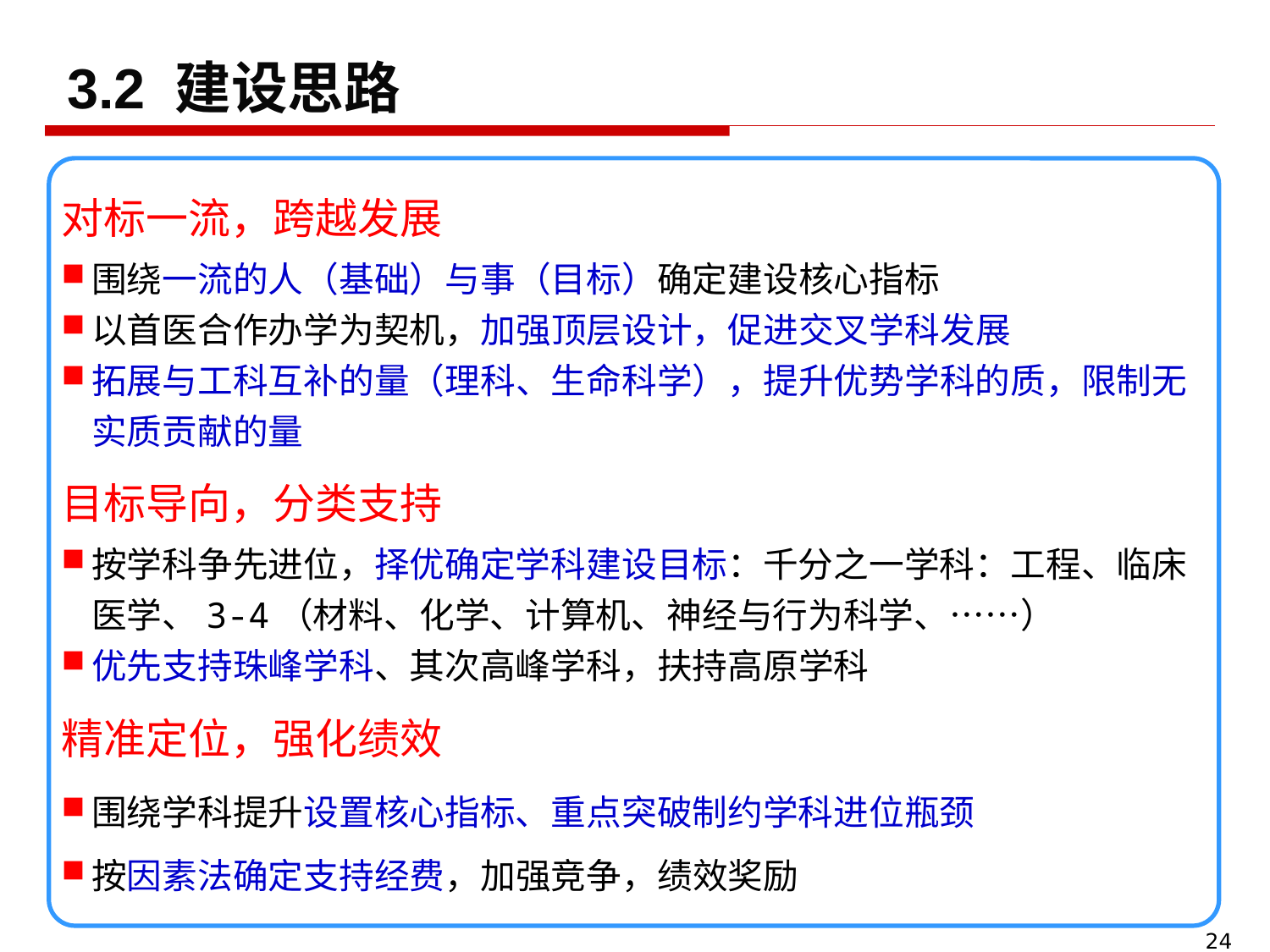

3.2 建设思路
对标一流，跨越发展
围绕一流的人（基础）与事（目标）确定建设核心指标
以首医合作办学为契机，加强顶层设计，促进交叉学科发展
拓展与工科互补的量（理科、生命科学），提升优势学科的质，限制无实质贡献的量
目标导向，分类支持
按学科争先进位，择优确定学科建设目标：千分之一学科：工程、临床医学、3-4（材料、化学、计算机、神经与行为科学、……）
优先支持珠峰学科、其次高峰学科，扶持高原学科
精准定位，强化绩效
围绕学科提升设置核心指标、重点突破制约学科进位瓶颈
按因素法确定支持经费，加强竞争，绩效奖励

24